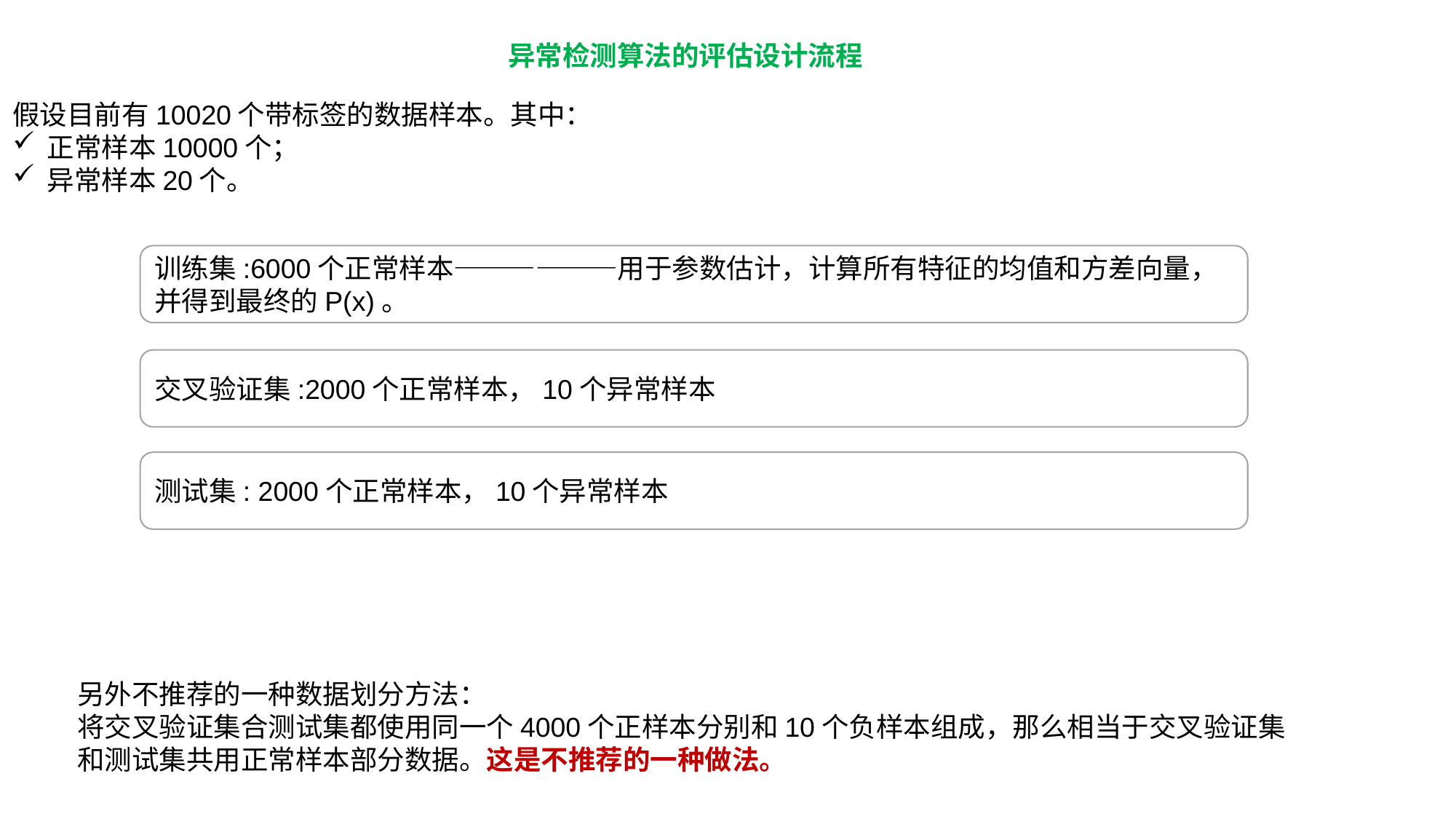

异常检测算法的评估设计流程
假设目前有10020个带标签的数据样本。其中：
正常样本10000个；
异常样本20个。
训练集:6000个正常样本——————用于参数估计，计算所有特征的均值和方差向量，并得到最终的P(x)。
交叉验证集:2000个正常样本，10个异常样本
测试集: 2000个正常样本，10个异常样本
另外不推荐的一种数据划分方法：
将交叉验证集合测试集都使用同一个4000个正样本分别和10个负样本组成，那么相当于交叉验证集和测试集共用正常样本部分数据。这是不推荐的一种做法。